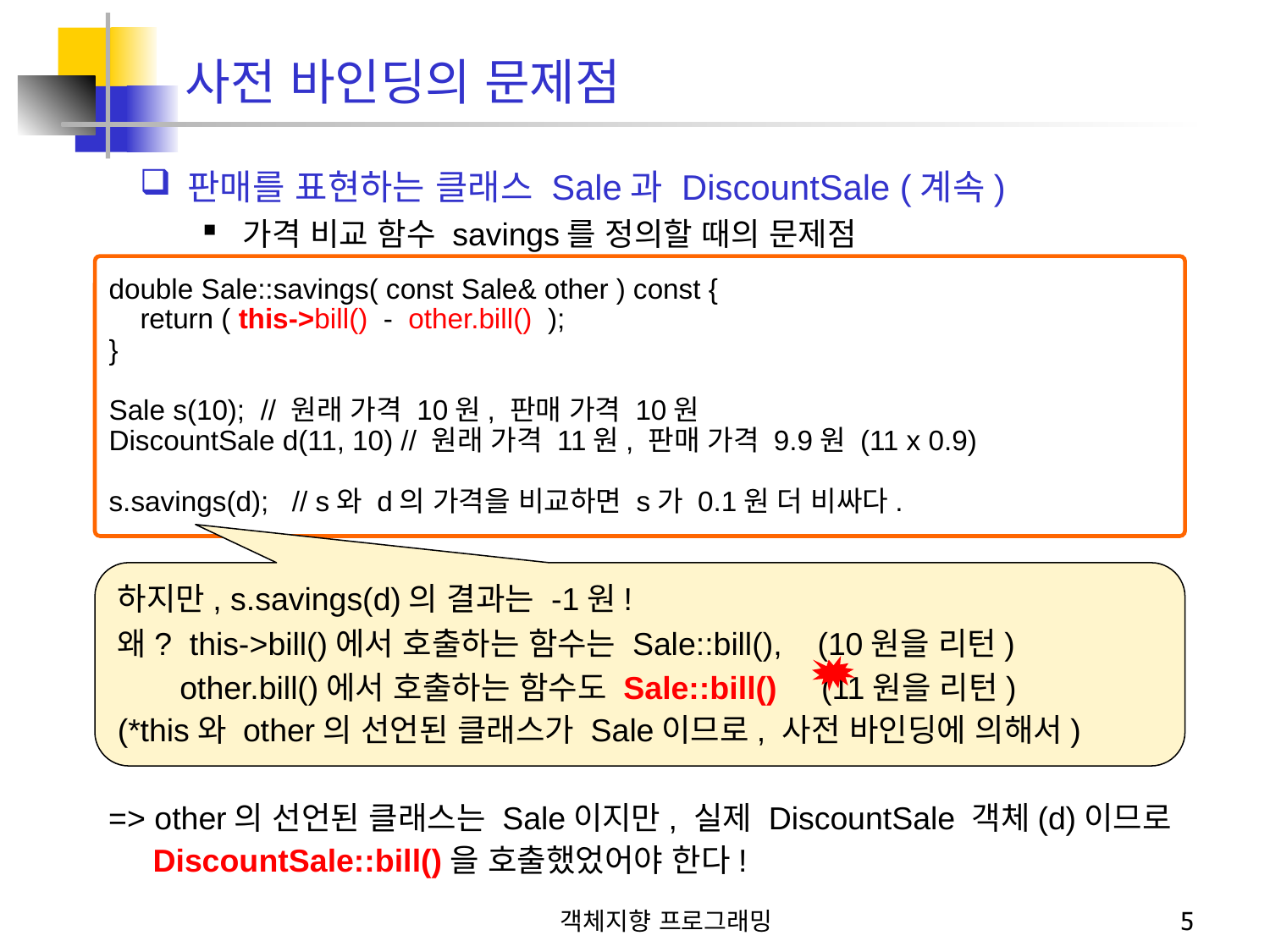

사전 바인딩의 문제점
판매를 표현하는 클래스 Sale과 DiscountSale (계속)
가격 비교 함수 savings를 정의할 때의 문제점
double Sale::savings( const Sale& other ) const {
    return ( this->bill()  -  other.bill()  );
}

Sale s(10);  // 원래 가격 10원, 판매 가격 10원
DiscountSale d(11, 10) // 원래 가격 11원, 판매 가격 9.9원 (11 x 0.9)

s.savings(d);   // s와 d의 가격을 비교하면 s가 0.1원 더 비싸다.
하지만, s.savings(d)의 결과는 -1원!
왜?  this->bill()에서 호출하는 함수는 Sale::bill(),    (10원을 리턴)
       other.bill()에서 호출하는 함수도 Sale::bill()     (11원을 리턴)
(*this와 other의 선언된 클래스가 Sale이므로, 사전 바인딩에 의해서)

=> other의 선언된 클래스는 Sale이지만, 실제 DiscountSale 객체(d)이므로
     DiscountSale::bill()을 호출했었어야 한다!
객체지향 프로그래밍
5